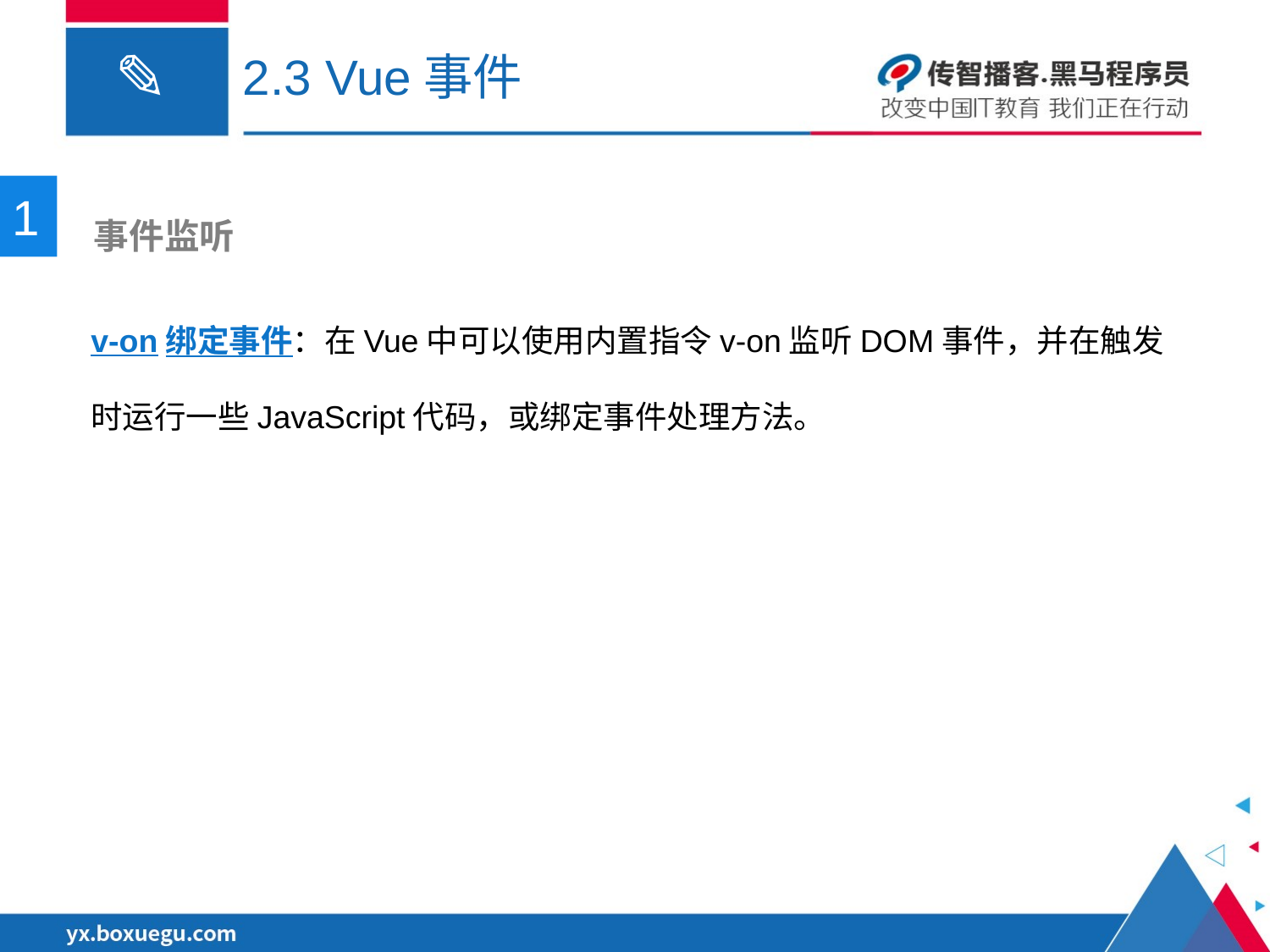

# 2.3 Vue事件

1
  事件监听
v-on绑定事件：在Vue中可以使用内置指令v-on监听DOM事件，并在触发时运行一些JavaScript代码，或绑定事件处理方法。